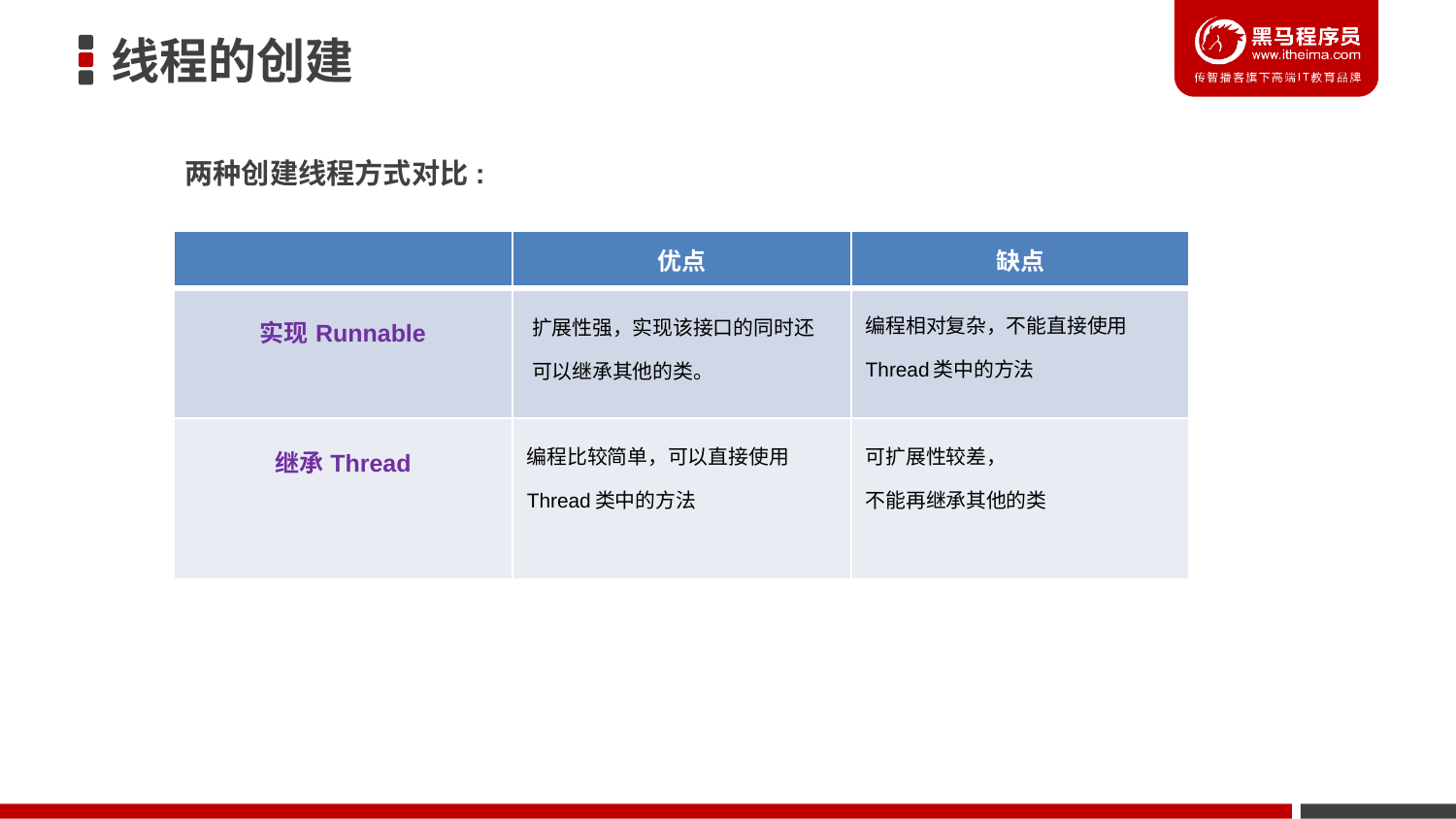

# 线程的创建
两种创建线程方式对比:
|  | 优点 | 缺点 |
| --- | --- | --- |
| 实现Runnable | 扩展性强，实现该接口的同时还可以继承其他的类。 | 编程相对复杂，不能直接使用Thread类中的方法 |
| 继承Thread | 编程比较简单，可以直接使用Thread类中的方法 | 可扩展性较差， 不能再继承其他的类 |